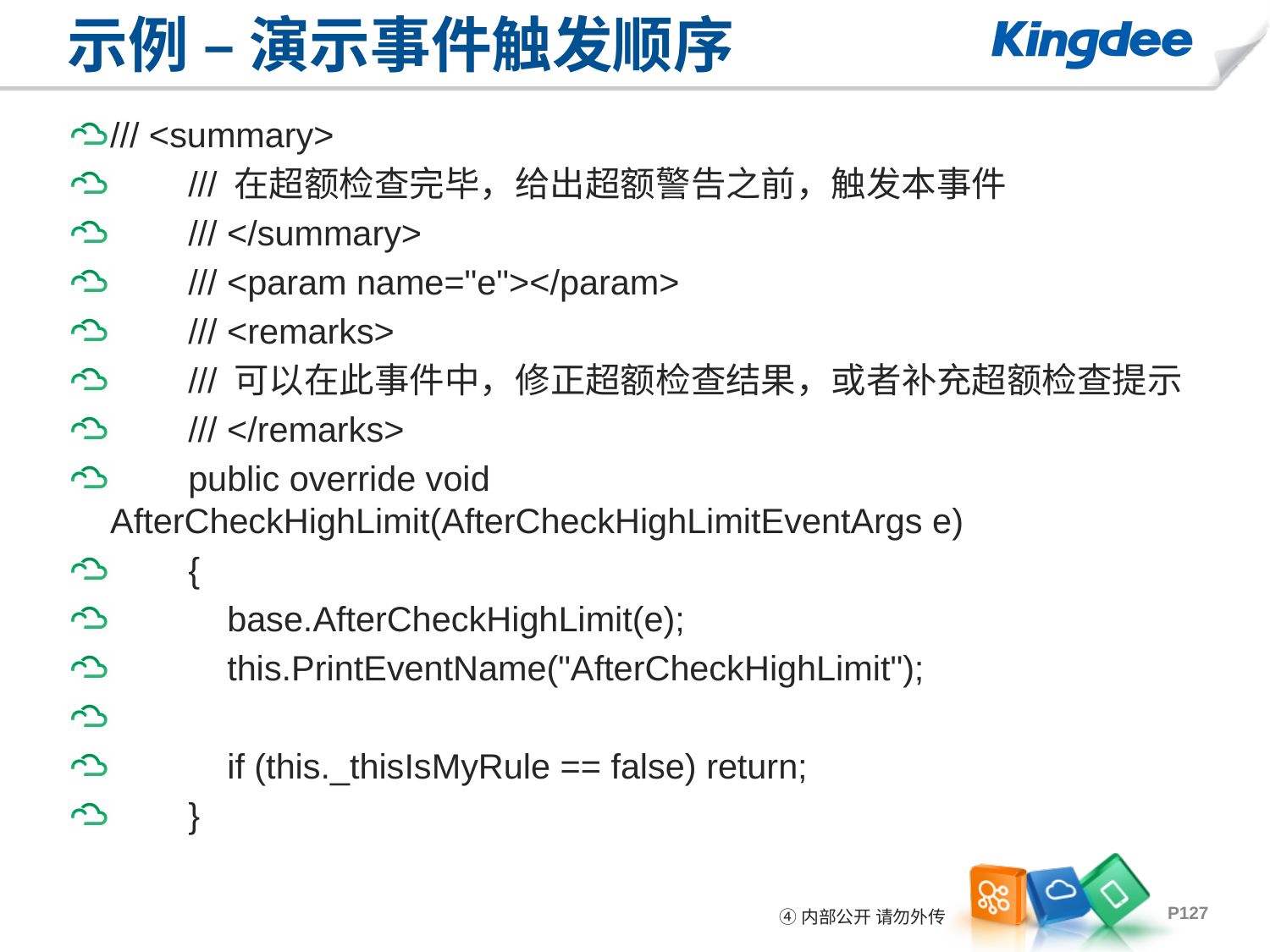

# 示例 – 演示事件触发顺序
/// <summary>
        /// 在超额检查完毕，给出超额警告之前，触发本事件
        /// </summary>
        /// <param name="e"></param>
        /// <remarks>
        /// 可以在此事件中，修正超额检查结果，或者补充超额检查提示
        /// </remarks>
        public override void AfterCheckHighLimit(AfterCheckHighLimitEventArgs e)
        {
            base.AfterCheckHighLimit(e);
            this.PrintEventName("AfterCheckHighLimit");

            if (this._thisIsMyRule == false) return;
        }